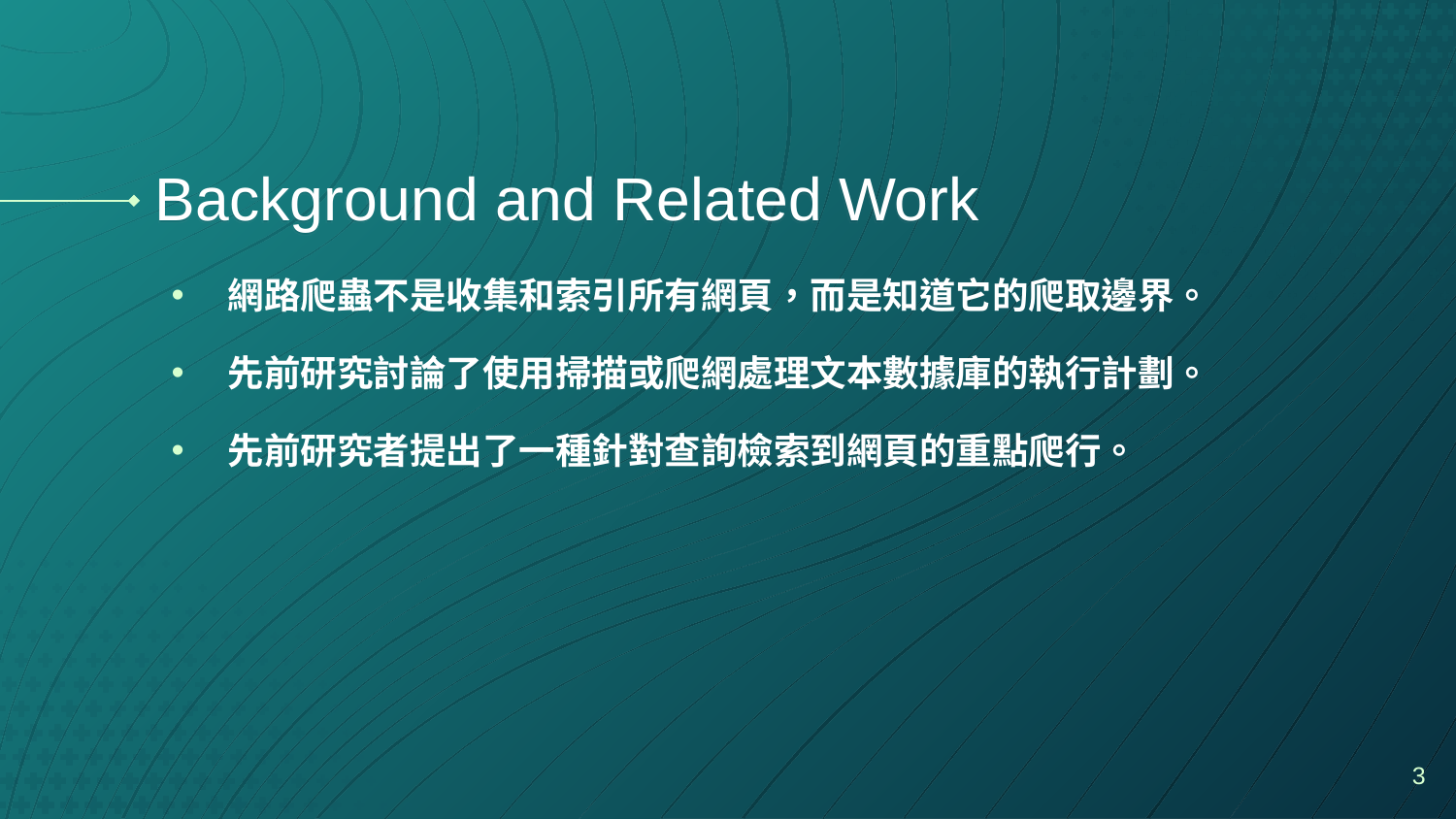

# Background and Related Work
網路爬蟲不是收集和索引所有網頁，而是知道它的爬取邊界。
先前研究討論了使用掃描或爬網處理文本數據庫的執行計劃。
先前研究者提出了一種針對查詢檢索到網頁的重點爬行。
3